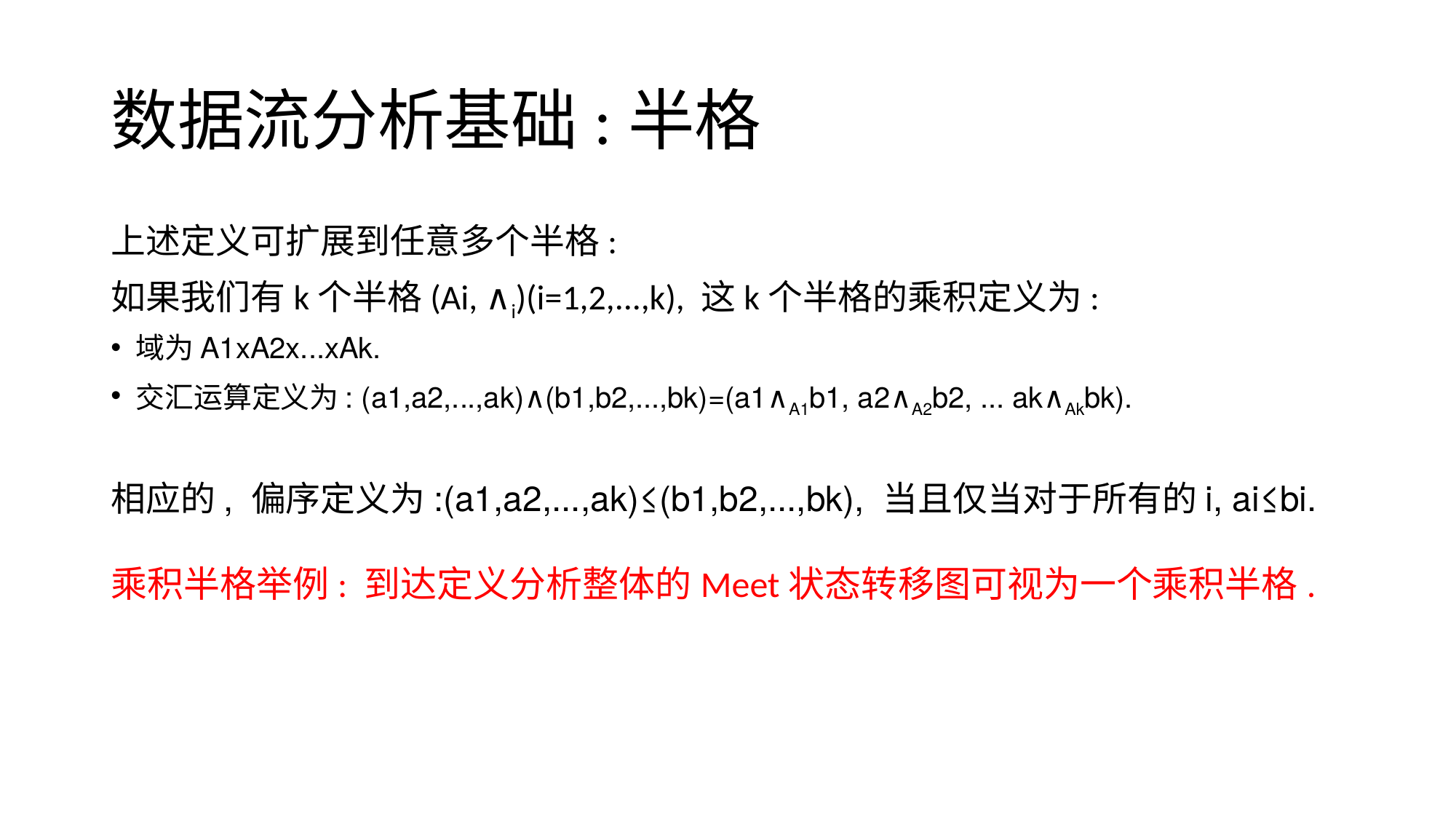

# 数据流分析基础:半格
上述定义可扩展到任意多个半格:
如果我们有k个半格(Ai, ∧i)(i=1,2,...,k), 这k个半格的乘积定义为:
 域为A1xA2x...xAk.
 交汇运算定义为: (a1,a2,...,ak)∧(b1,b2,...,bk)=(a1∧A1b1, a2∧A2b2, ... ak∧Akbk).

相应的, 偏序定义为:(a1,a2,...,ak)≤(b1,b2,...,bk), 当且仅当对于所有的i, ai≤bi.
乘积半格举例: 到达定义分析整体的Meet状态转移图可视为一个乘积半格.